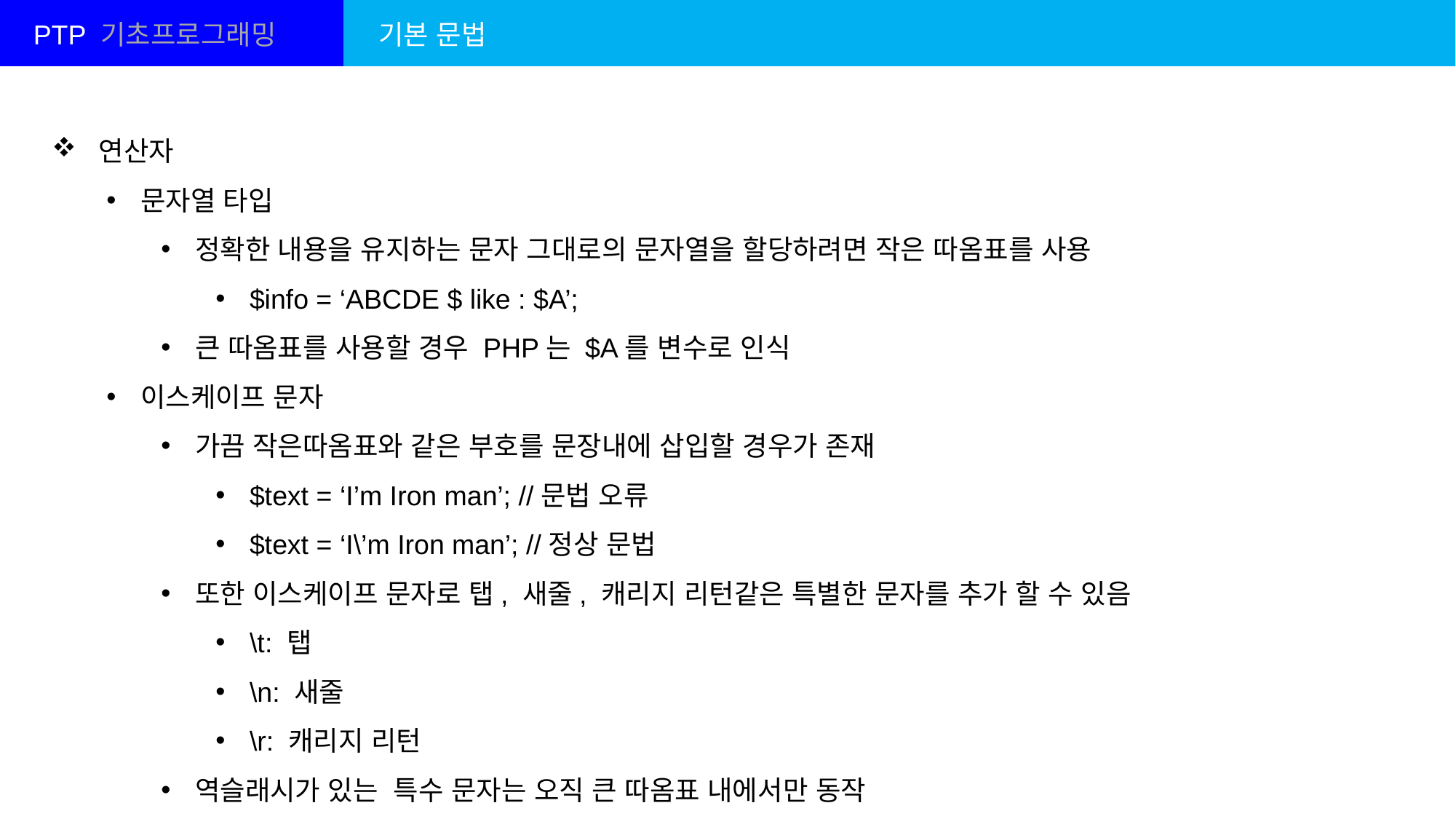

PTP 기초프로그래밍
기본 문법
 연산자
문자열 타입
정확한 내용을 유지하는 문자 그대로의 문자열을 할당하려면 작은 따옴표를 사용
$info = ‘ABCDE $ like : $A’;
큰 따옴표를 사용할 경우 PHP는 $A를 변수로 인식
이스케이프 문자
가끔 작은따옴표와 같은 부호를 문장내에 삽입할 경우가 존재
$text = ‘I’m Iron man’; //문법 오류
$text = ‘I\’m Iron man’; //정상 문법
또한 이스케이프 문자로 탭, 새줄, 캐리지 리턴같은 특별한 문자를 추가 할 수 있음
\t: 탭
\n: 새줄
\r: 캐리지 리턴
역슬래시가 있는  특수 문자는 오직 큰 따옴표 내에서만 동작